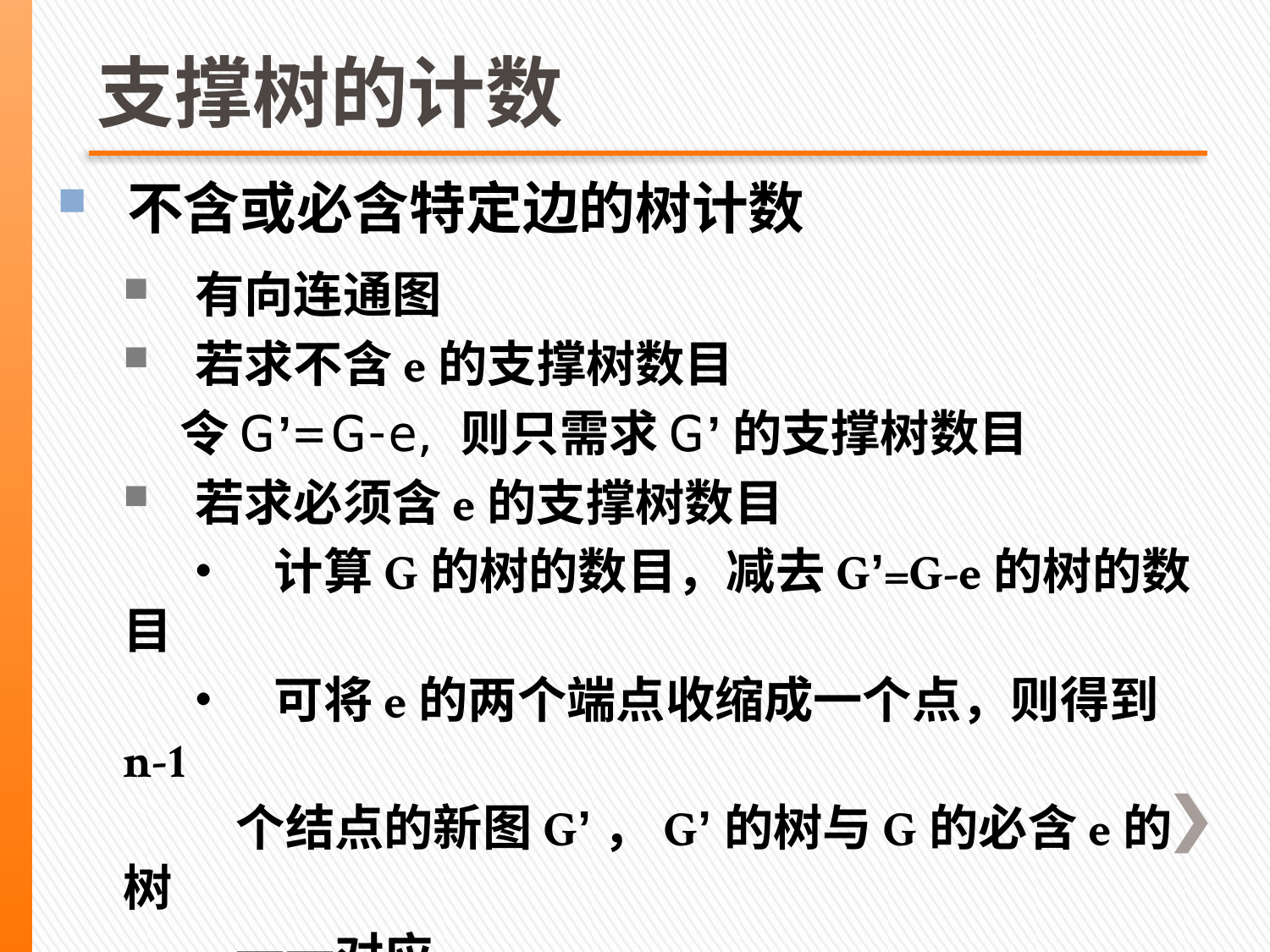

# 支撑树的计数
  不含或必含特定边的树计数
   有向连通图
   若求不含e的支撑树数目
    令G’=G-e, 则只需求G’的支撑树数目
   若求必须含e的支撑树数目
     •   计算G的树的数目，减去G’=G-e的树的数目
     •   可将e的两个端点收缩成一个点，则得到n-1
         个结点的新图G’，G’的树与G的必含e的树
         一一对应